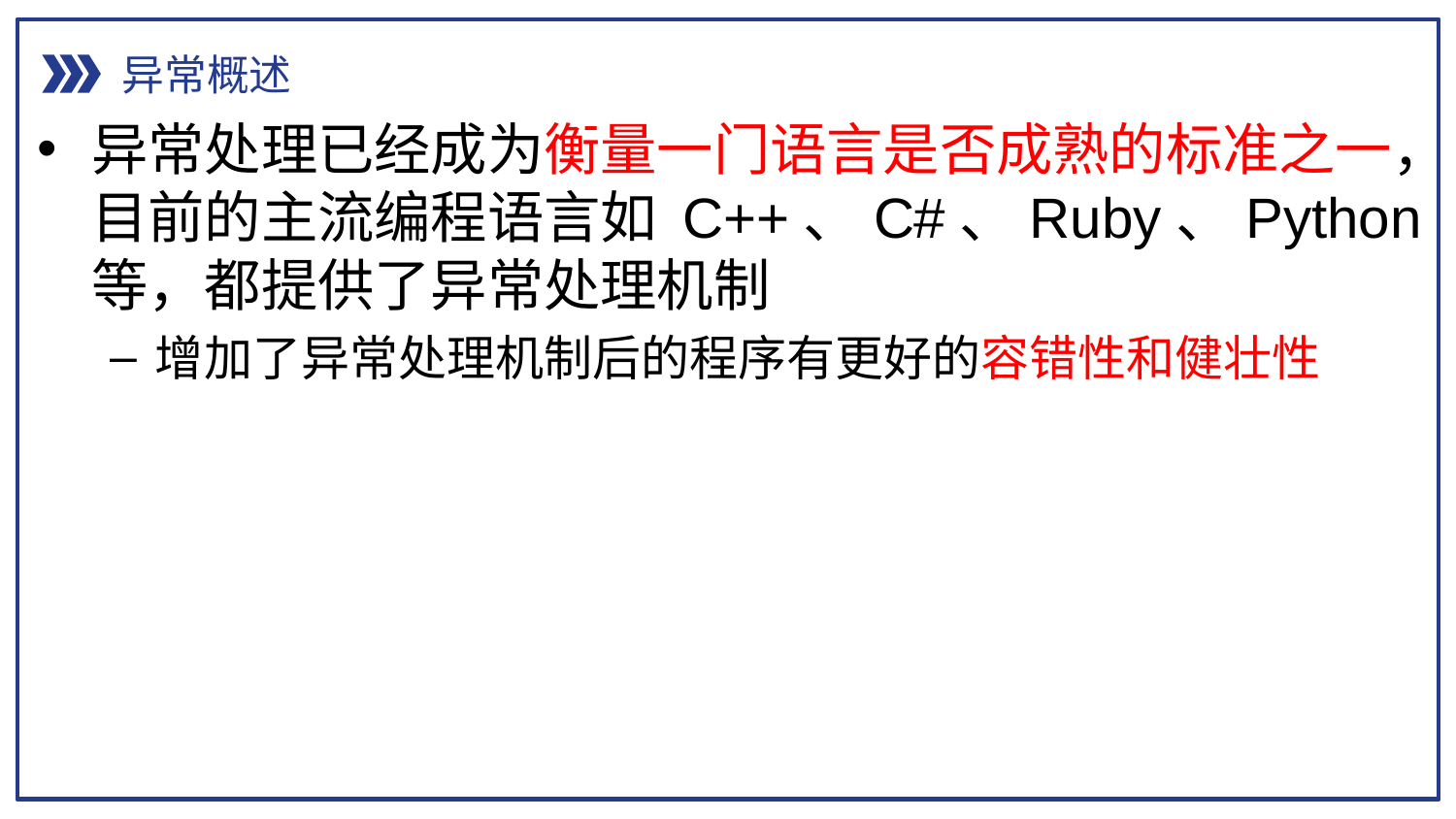

异常概述

异常处理已经成为衡量一门语言是否成熟的标准之一，目前的主流编程语言如 C++、C#、Ruby、Python 等，都提供了异常处理机制
增加了异常处理机制后的程序有更好的容错性和健壮性